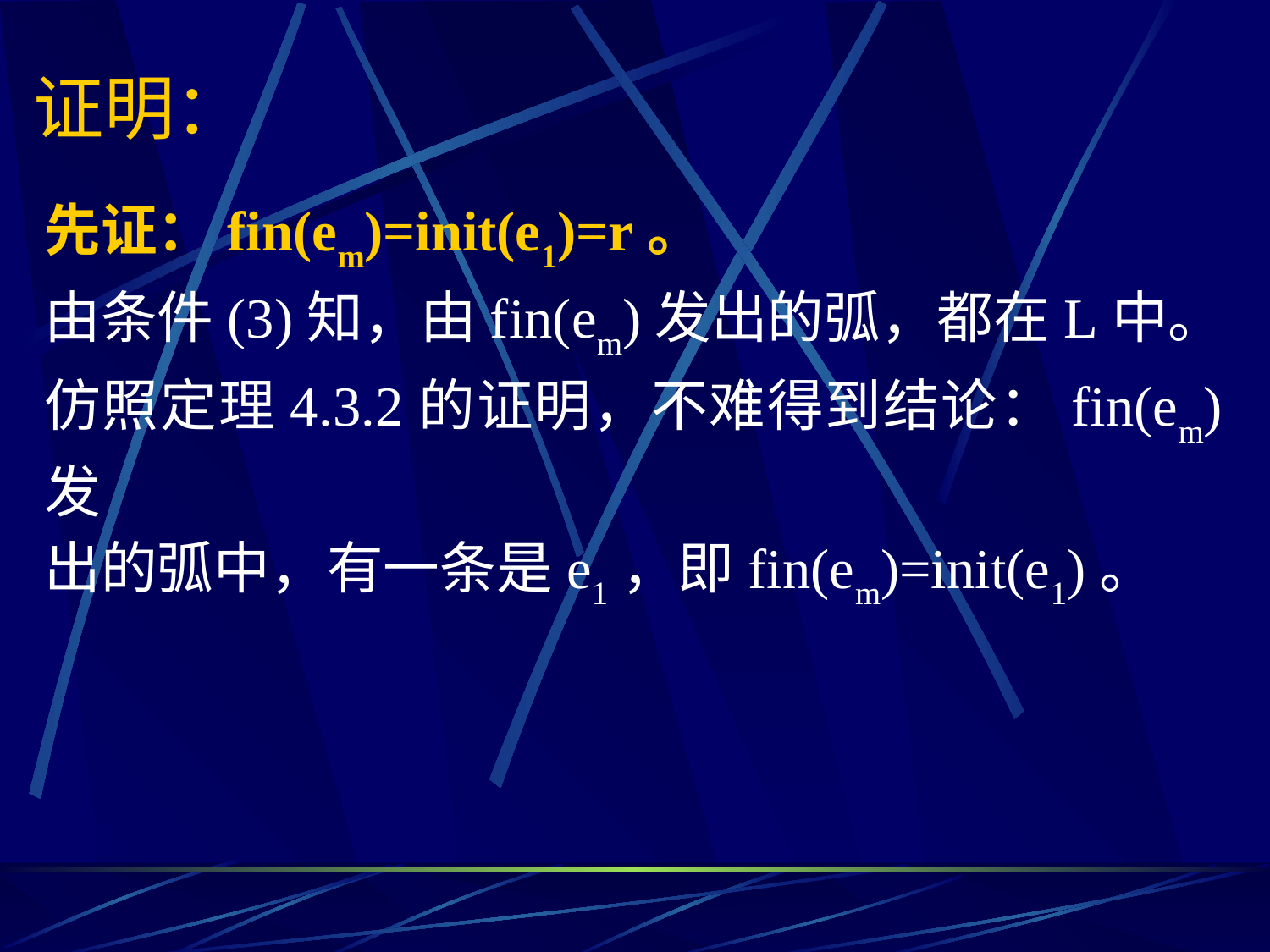

# 证明：
先证：fin(em)=init(e1)=r。
由条件(3)知，由fin(em)发出的弧，都在L中。
仿照定理4.3.2的证明，不难得到结论：fin(em)发
出的弧中，有一条是e1，即fin(em)=init(e1)。